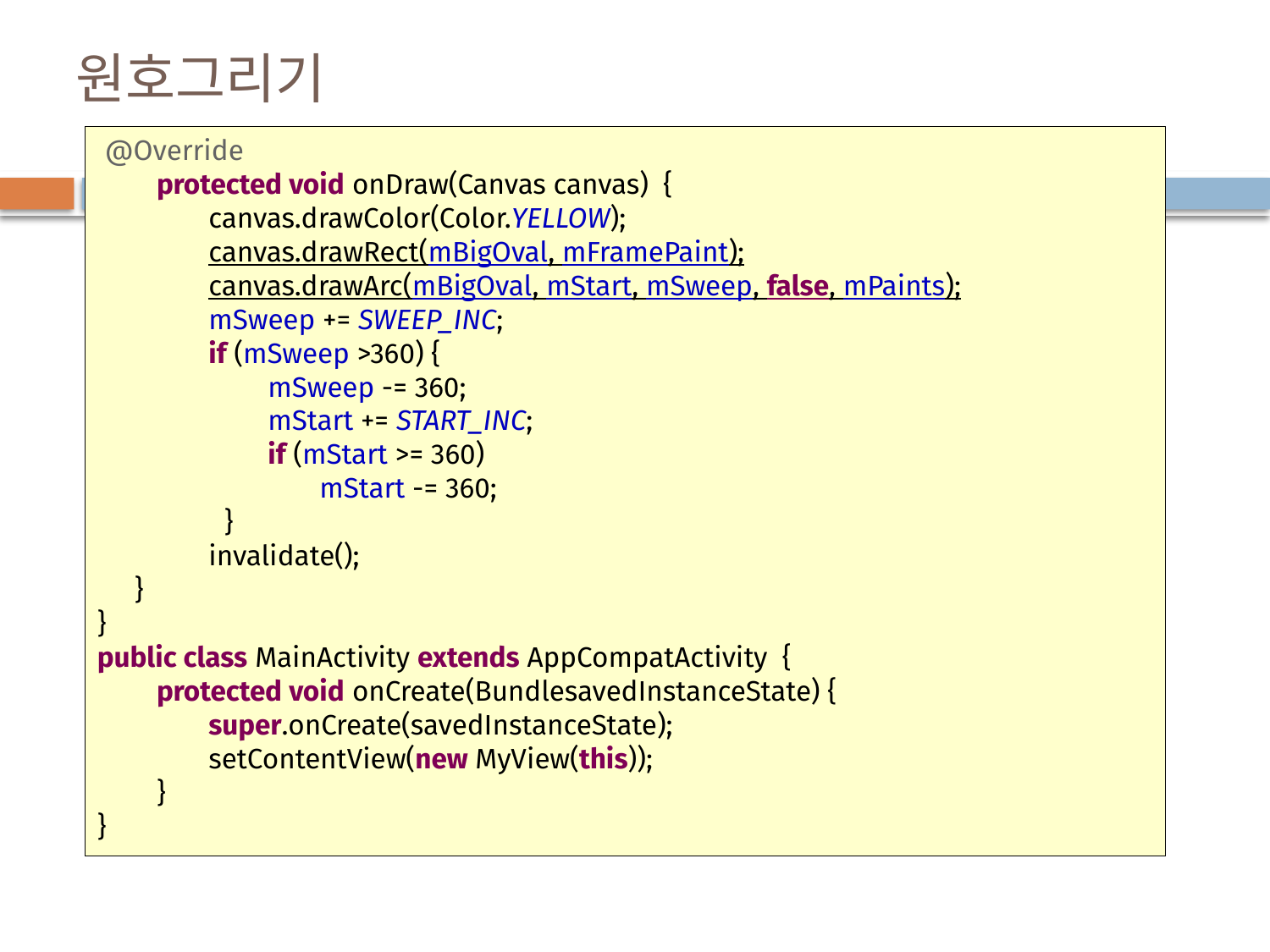

# 원호그리기
 @Override
        protected void onDraw(Canvas canvas)  {
               canvas.drawColor(Color.YELLOW);
               canvas.drawRect(mBigOval, mFramePaint);
               canvas.drawArc(mBigOval, mStart, mSweep, false, mPaints);
               mSweep += SWEEP_INC;
               if (mSweep >360) {
                       mSweep -= 360;
                       mStart += START_INC;
                       if (mStart >= 360)
                              mStart -= 360;
	}
               invalidate();
     }
}
public class MainActivity extends AppCompatActivity  {
        protected void onCreate(BundlesavedInstanceState) {
               super.onCreate(savedInstanceState);
               setContentView(new MyView(this));
        }
}